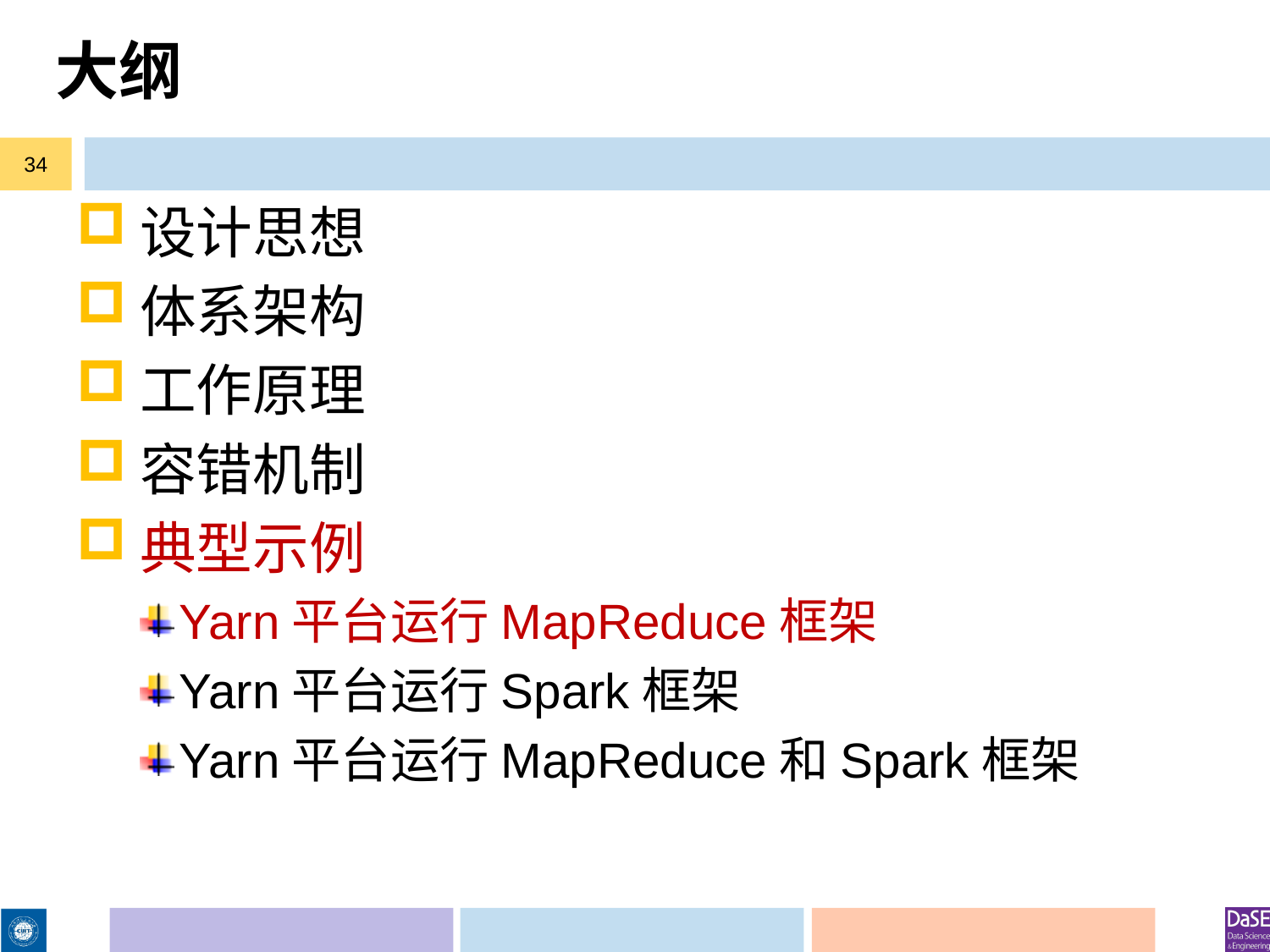

# 大纲
34
设计思想
体系架构
工作原理
容错机制
典型示例
Yarn平台运行MapReduce框架
Yarn平台运行Spark框架
Yarn平台运行MapReduce和Spark框架